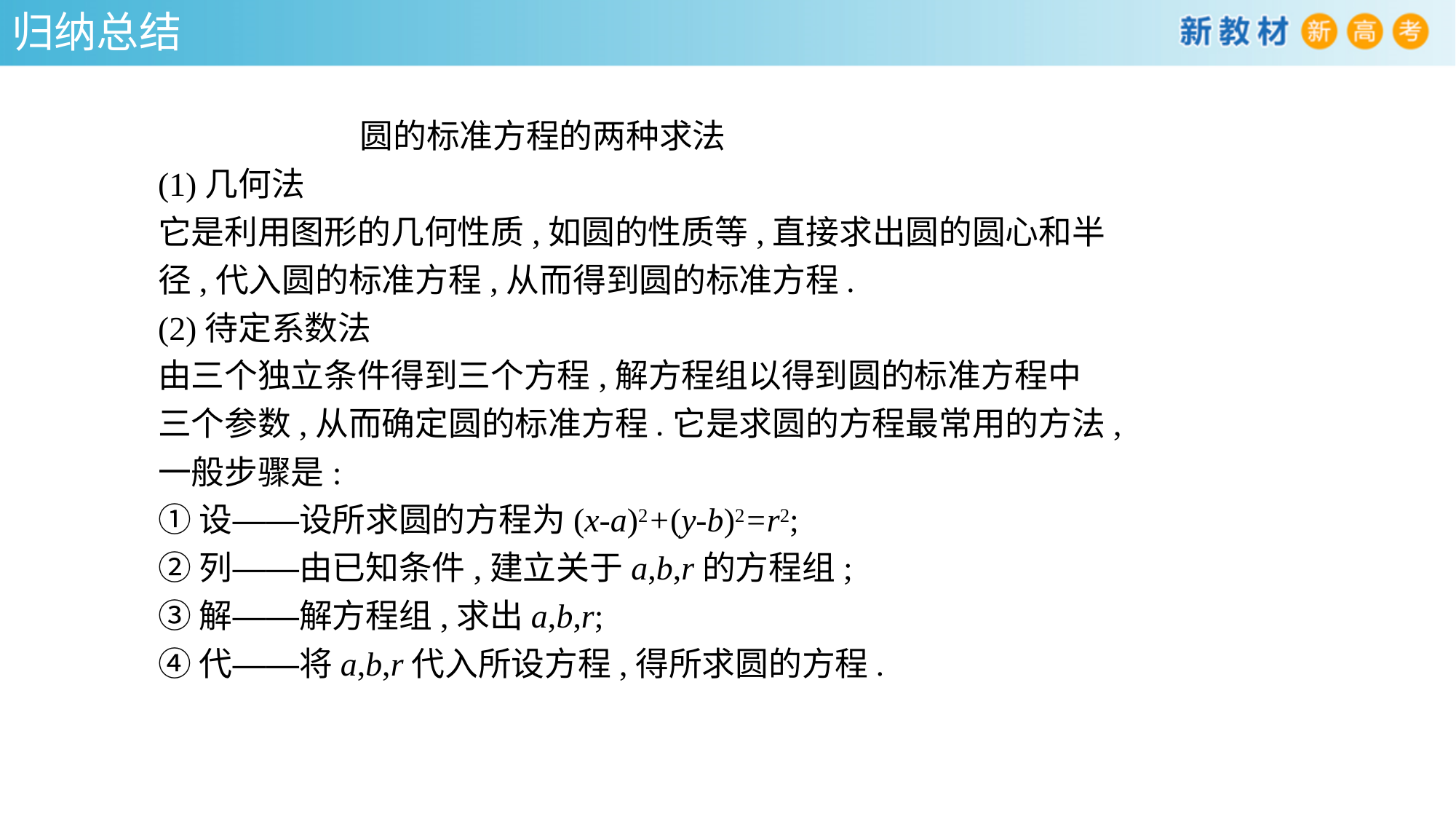

归纳总结
                          圆的标准方程的两种求法
(1)几何法
它是利用图形的几何性质,如圆的性质等,直接求出圆的圆心和半径,代入圆的标准方程,从而得到圆的标准方程.
(2)待定系数法
由三个独立条件得到三个方程,解方程组以得到圆的标准方程中三个参数,从而确定圆的标准方程.它是求圆的方程最常用的方法,一般步骤是:
①设——设所求圆的方程为(x-a)2+(y-b)2=r2;
②列——由已知条件,建立关于a,b,r的方程组;
③解——解方程组,求出a,b,r;
④代——将a,b,r代入所设方程,得所求圆的方程.